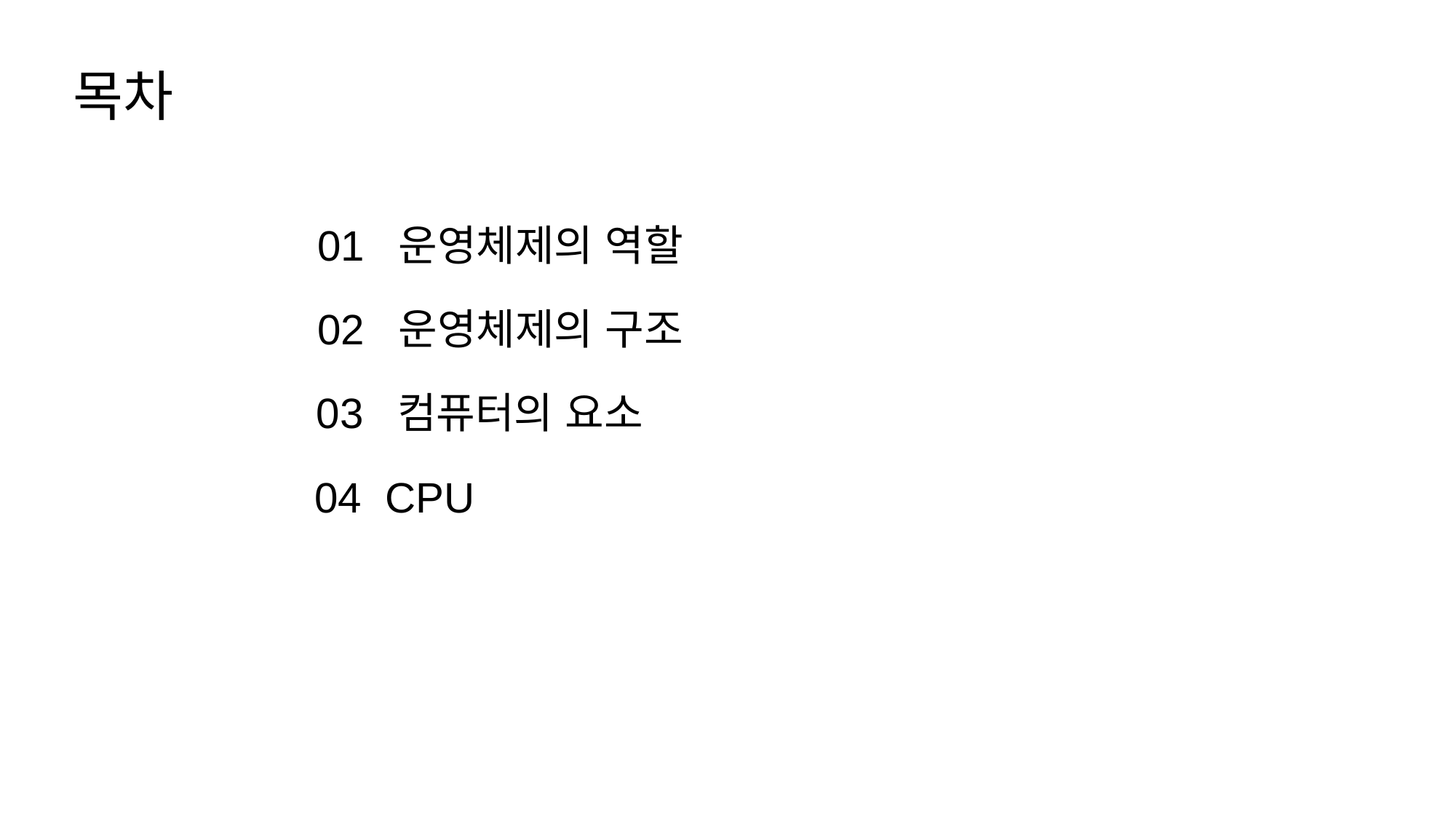

목차
01  운영체제의 역할
02  운영체제의 구조
03  컴퓨터의 요소
04  CPU